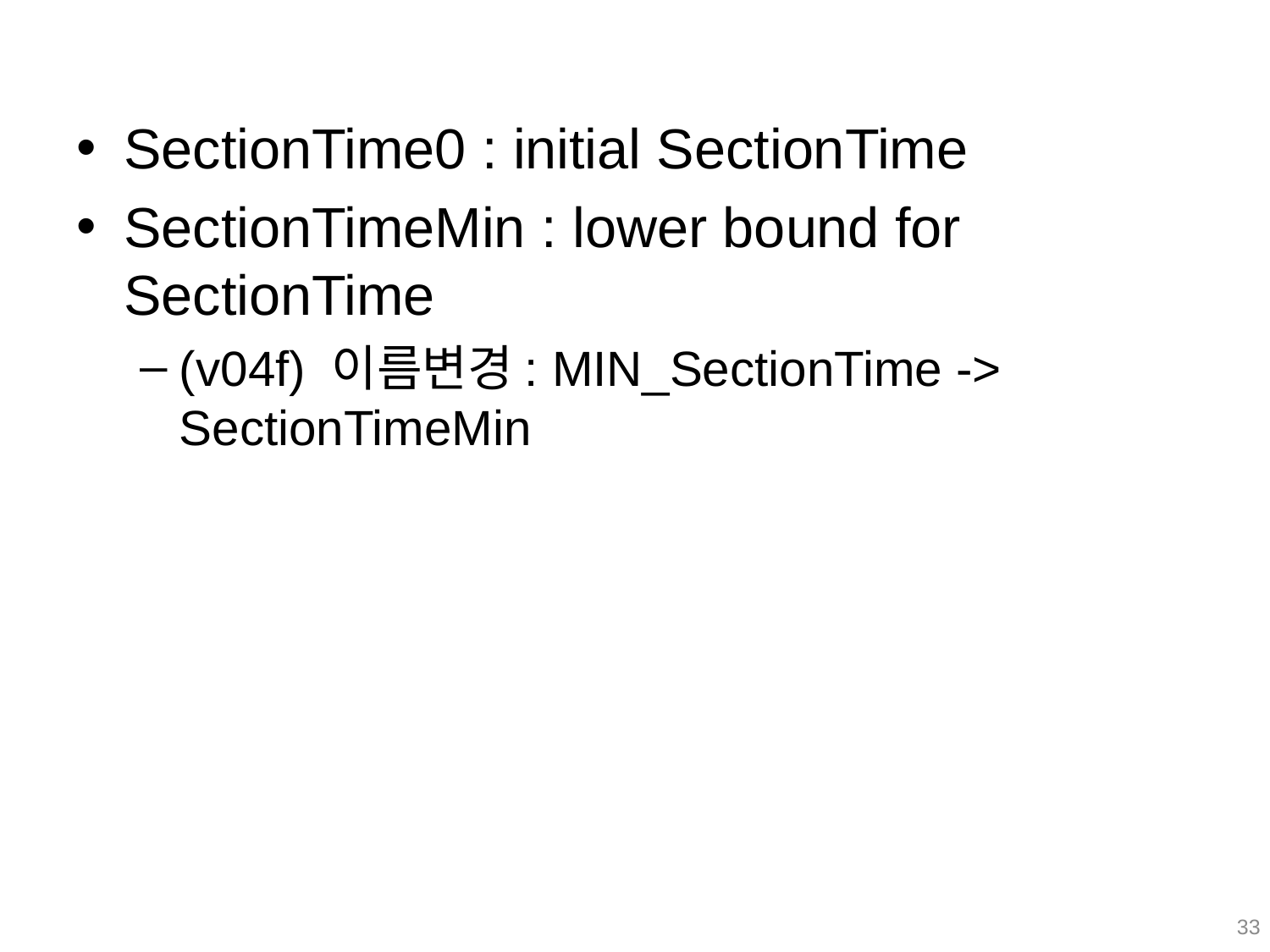

#
SectionTime0 : initial SectionTime
SectionTimeMin : lower bound for SectionTime
(v04f) 이름변경: MIN_SectionTime -> SectionTimeMin
33